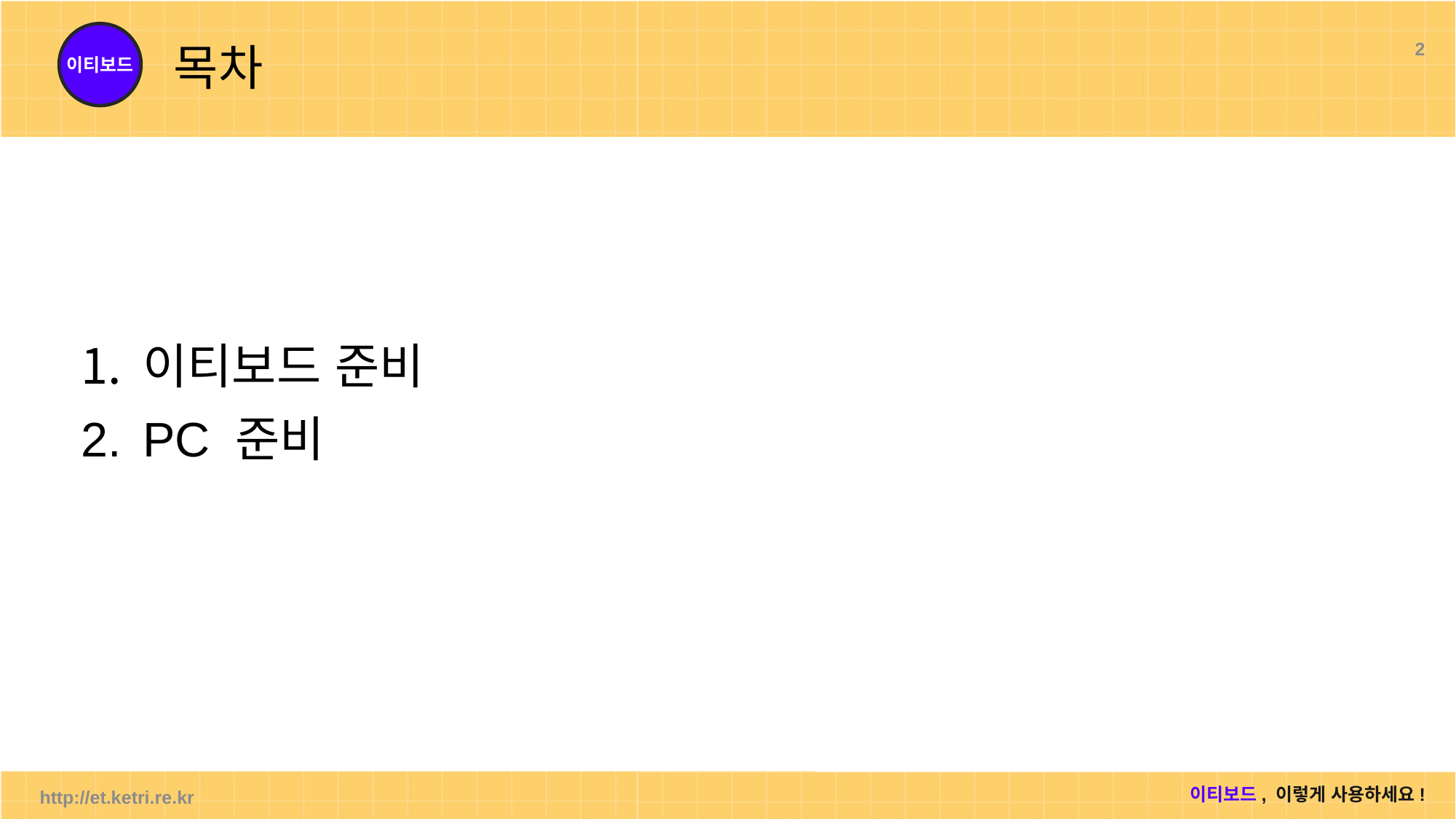

2
# 목차
이티보드 준비
PC 준비
http://et.ketri.re.kr